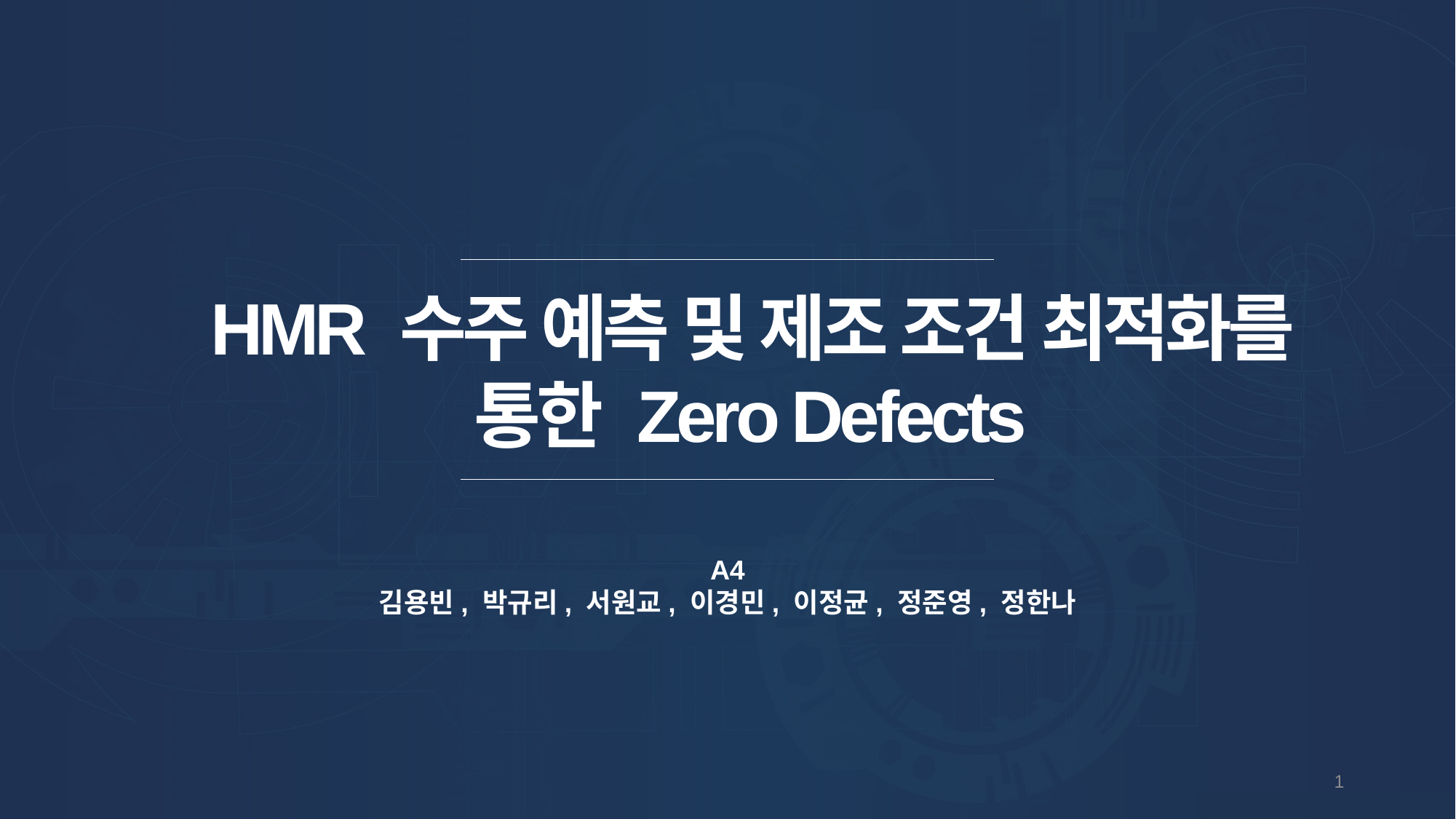

HMR 수주 예측 및 제조 조건 최적화를 통한 Zero Defects
A4
김용빈, 박규리, 서원교, 이경민, 이정균, 정준영, 정한나
1